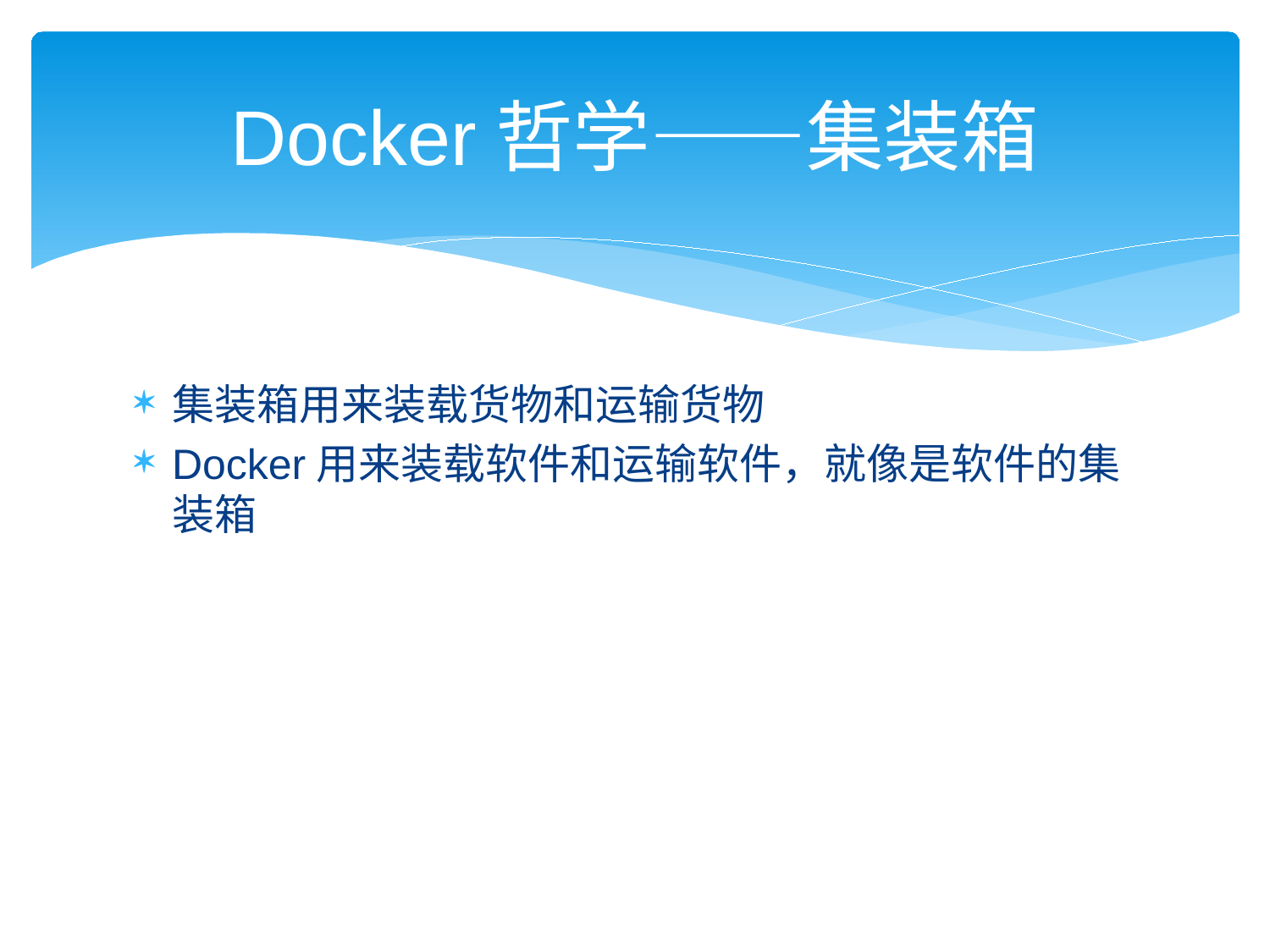

# Docker哲学——集装箱
集装箱用来装载货物和运输货物
Docker用来装载软件和运输软件，就像是软件的集装箱